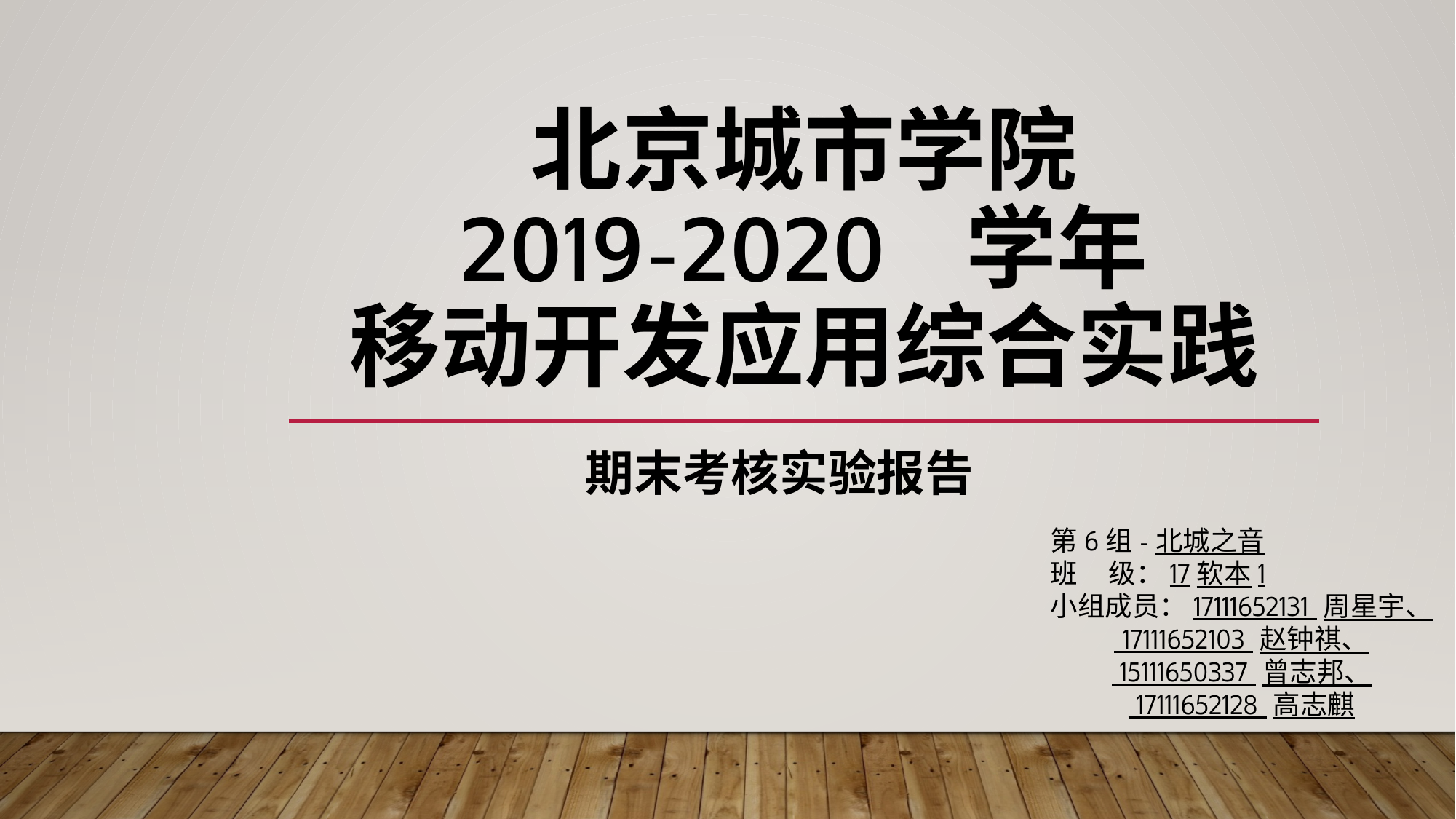

# 北京城市学院 2019-2020  学年 移动开发应用综合实践
期末考核实验报告
第6组-北城之音
班     级：17软本1
小组成员：17111652131 周星宇、
 17111652103 赵钟祺、
 15111650337 曾志邦、
 17111652128 高志麒